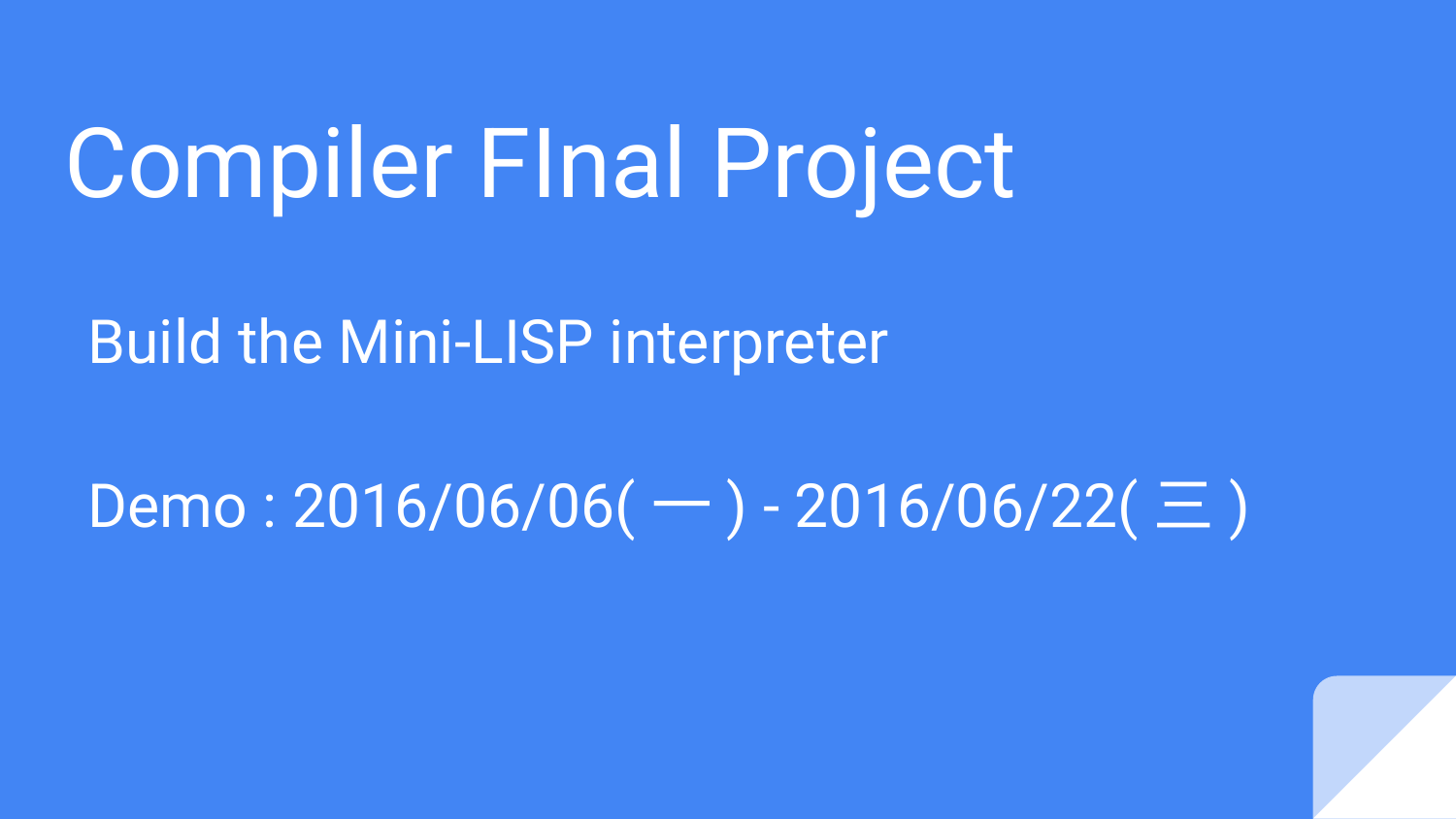

# Compiler FInal Project
Build the Mini-LISP interpreter
Demo : 2016/06/06(一) - 2016/06/22(三)